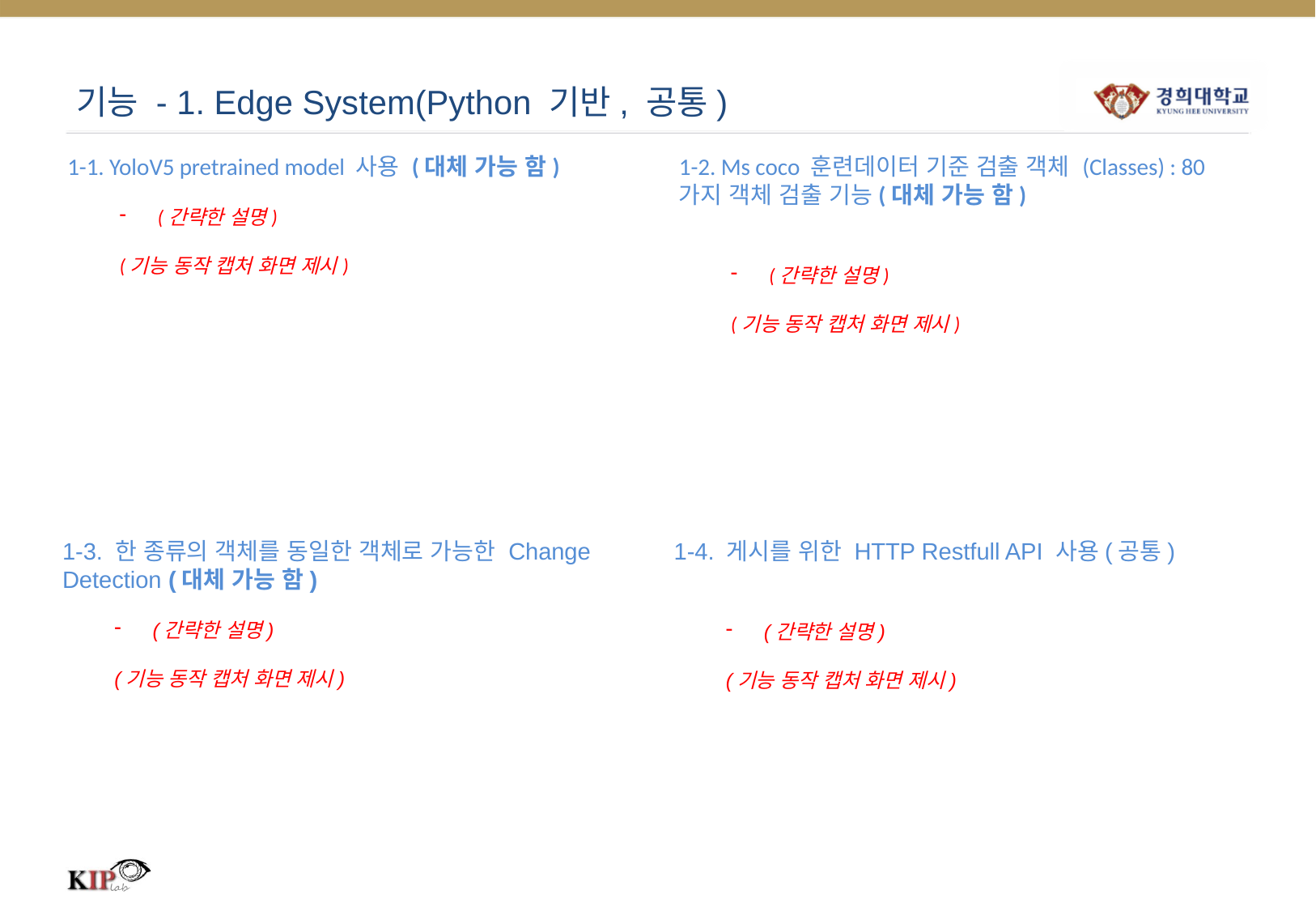

# 기능 - 1. Edge System(Python 기반, 공통)
1-1. YoloV5 pretrained model 사용 (대체 가능 함)
(간략한 설명)
(기능 동작 캡처 화면 제시)

1-2. Ms coco 훈련데이터 기준 검출 객체 (Classes) : 80가지 객체 검출 기능(대체 가능 함)

(간략한 설명)
(기능 동작 캡처 화면 제시)

1-3. 한 종류의 객체를 동일한 객체로 가능한 Change Detection (대체 가능 함)
(간략한 설명)
(기능 동작 캡처 화면 제시)

1-4. 게시를 위한 HTTP Restfull API 사용(공통)

(간략한 설명)
(기능 동작 캡처 화면 제시)